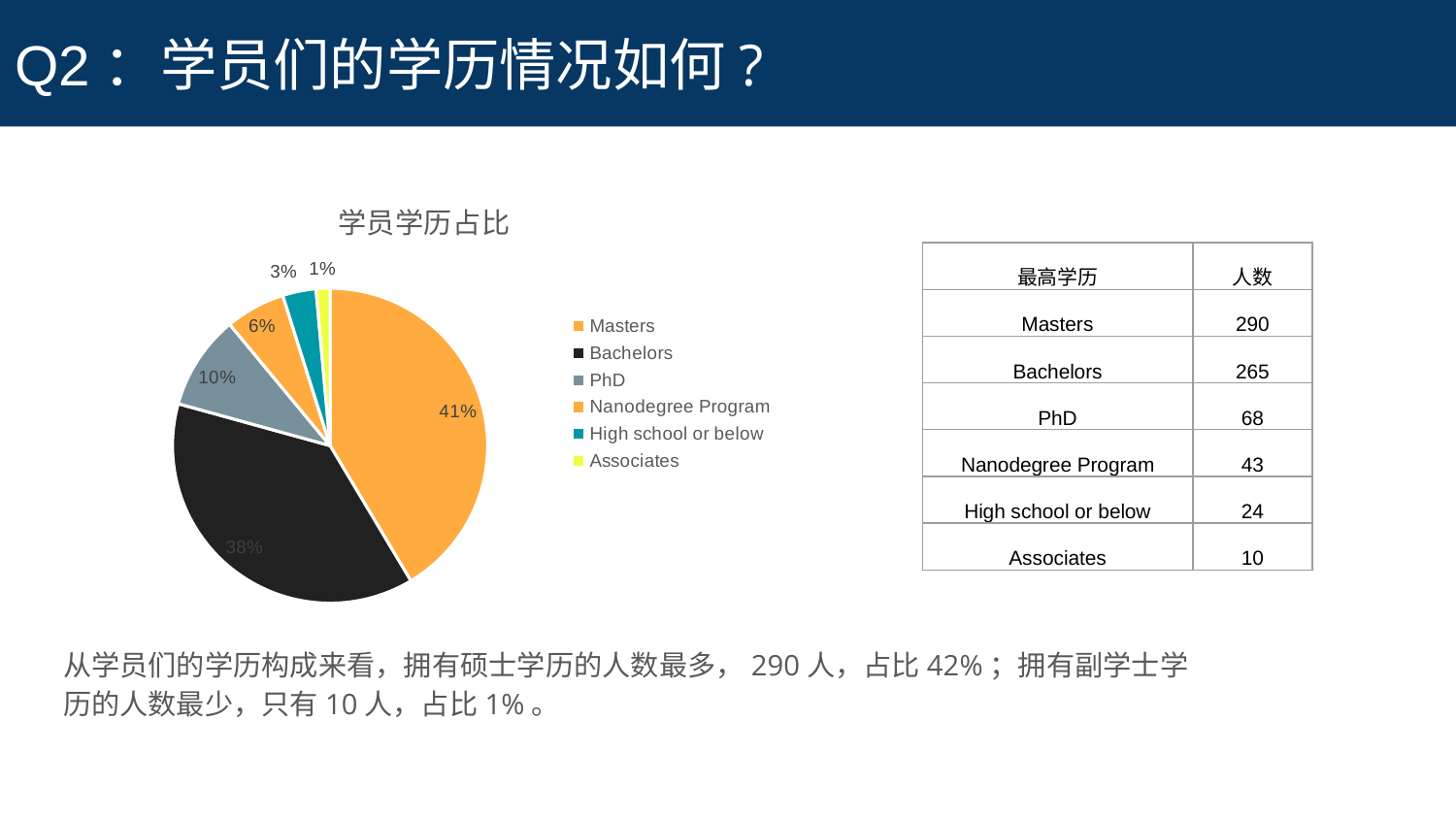

# Q2：学员们的学历情况如何?

### Chart: 学员学历占比

| Category |  |
|---|---|
| Masters | 290.0 |
| Bachelors | 265.0 |
| PhD | 68.0 |
| Nanodegree Program | 43.0 |
| High school or below | 24.0 |
| Associates | 10.0 |
| 最高学历 | 人数 |
| --- | --- |
| Masters | 290 |
| Bachelors | 265 |
| PhD | 68 |
| Nanodegree Program | 43 |
| High school or below | 24 |
| Associates | 10 |
从学员们的学历构成来看，拥有硕士学历的人数最多，290人，占比42%；拥有副学士学历的人数最少，只有10人，占比1%。